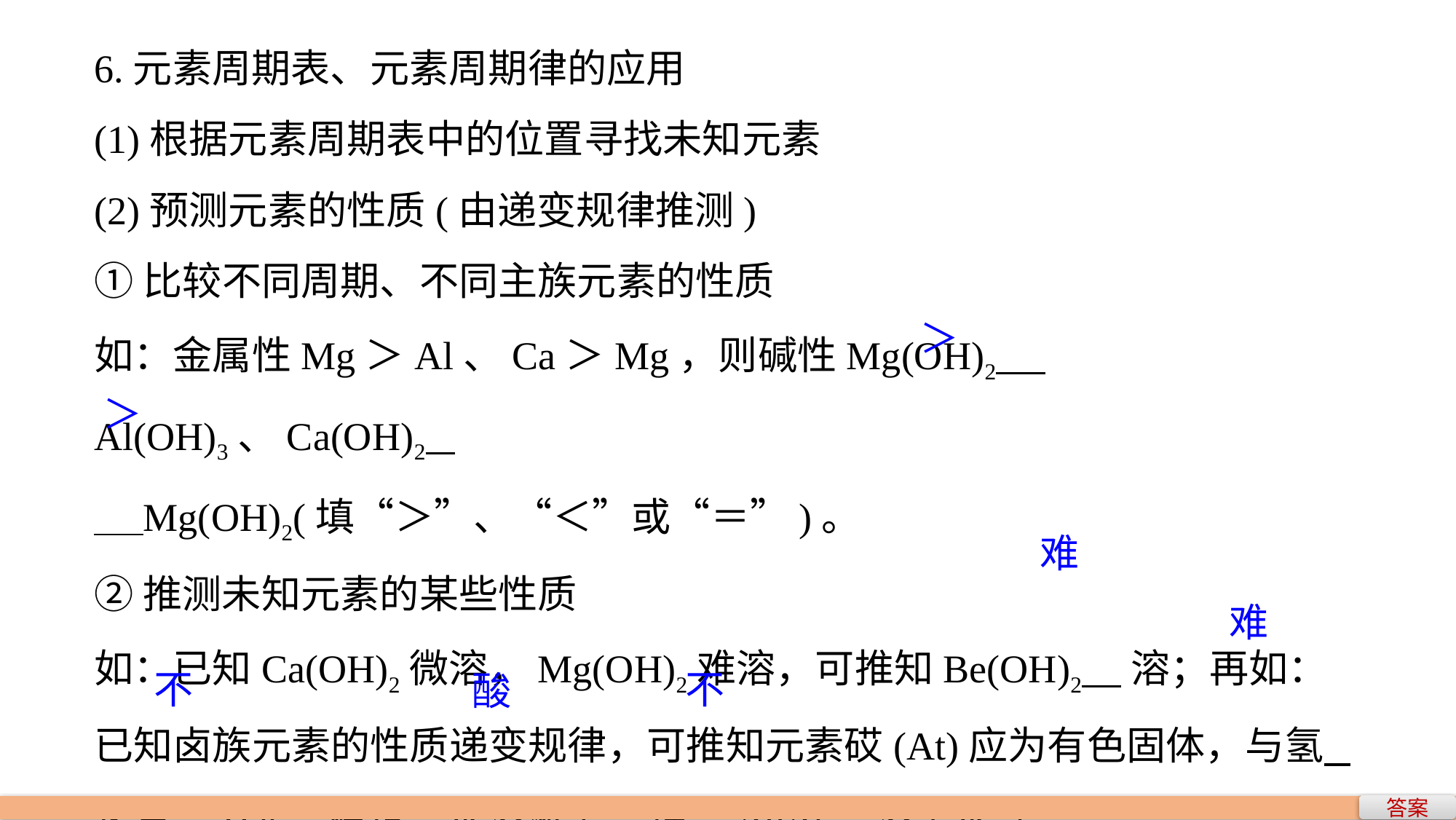

6.元素周期表、元素周期律的应用
(1)根据元素周期表中的位置寻找未知元素
(2)预测元素的性质(由递变规律推测)
①比较不同周期、不同主族元素的性质
如：金属性Mg＞Al、Ca＞Mg，则碱性Mg(OH)2      Al(OH)3、Ca(OH)2
     Mg(OH)2(填“＞”、“＜”或“＝”)。
②推测未知元素的某些性质
如：已知Ca(OH)2微溶，Mg(OH)2难溶，可推知Be(OH)2    溶；再如：已知卤族元素的性质递变规律，可推知元素砹(At)应为有色固体，与氢    化合，Hat    稳定，水溶液呈     性，AgAt    溶于水等。
＞
＞
难
难
不
不
酸
答案